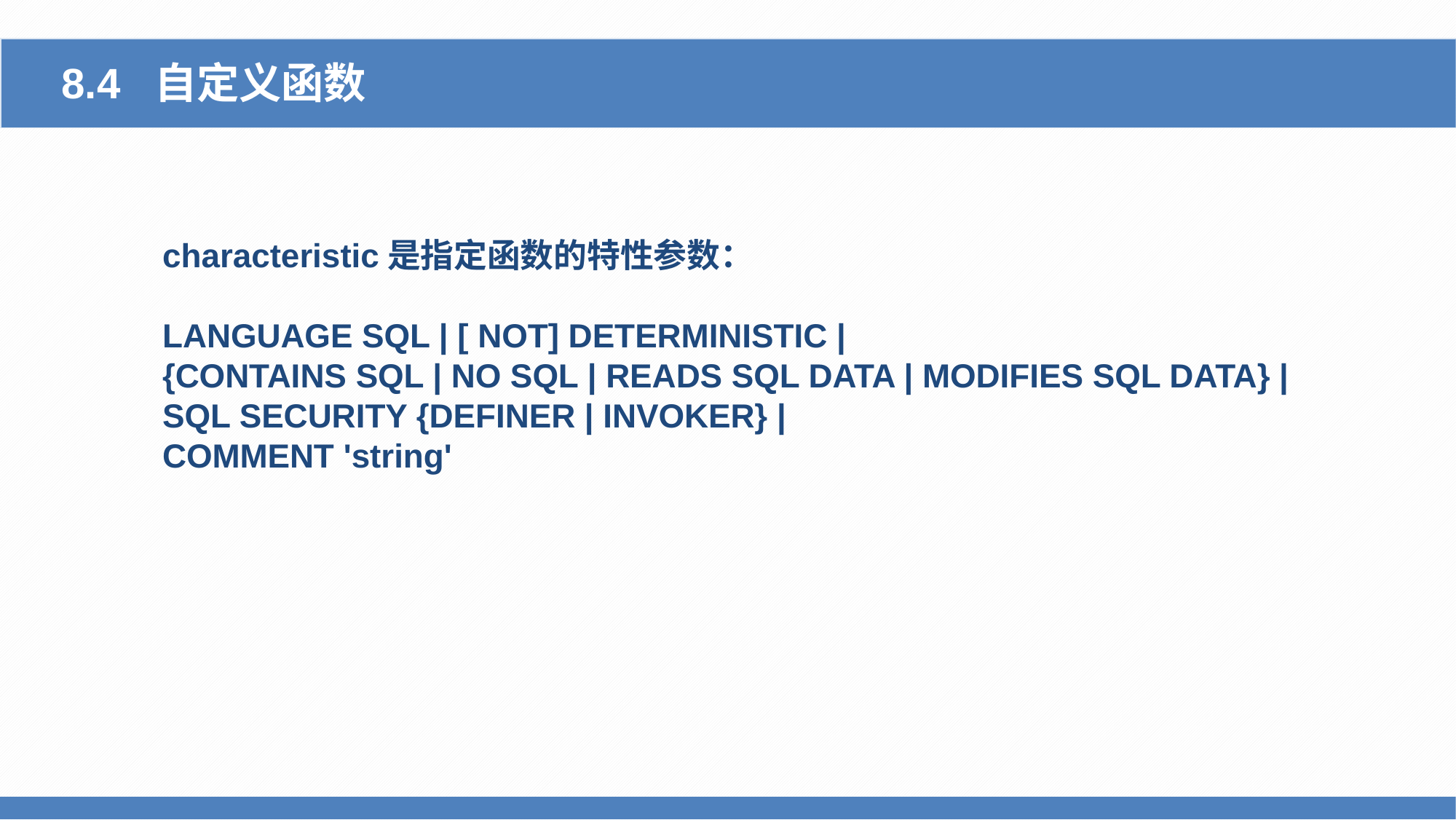

8.4  自定义函数
characteristic是指定函数的特性参数：

LANGUAGE SQL | [ NOT] DETERMINISTIC |
{CONTAINS SQL | NO SQL | READS SQL DATA | MODIFIES SQL DATA} |
SQL SECURITY {DEFINER | INVOKER} |
COMMENT 'string'